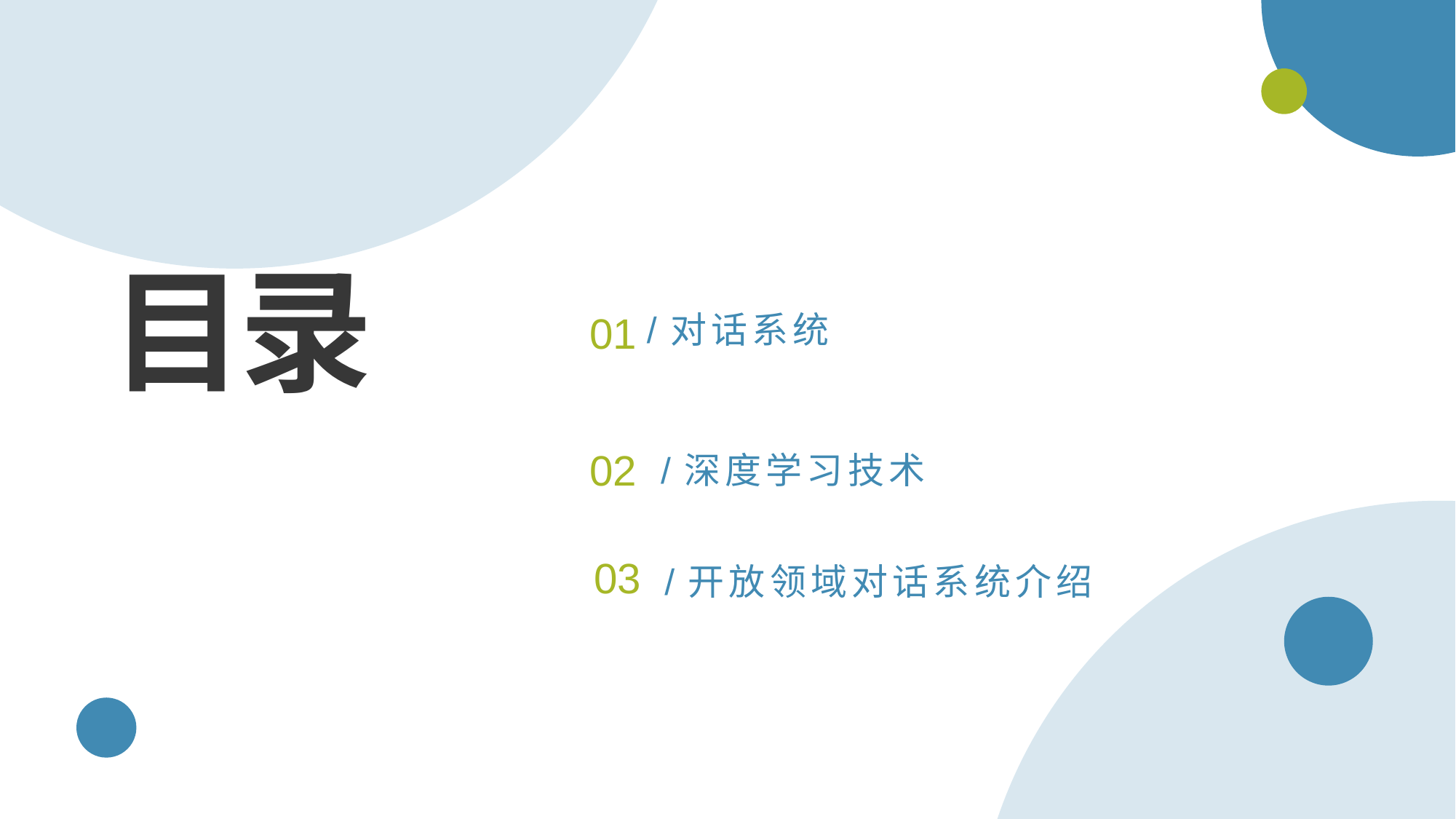

目录
/对话系统
01
02
/深度学习技术

03
/开放领域对话系统介绍